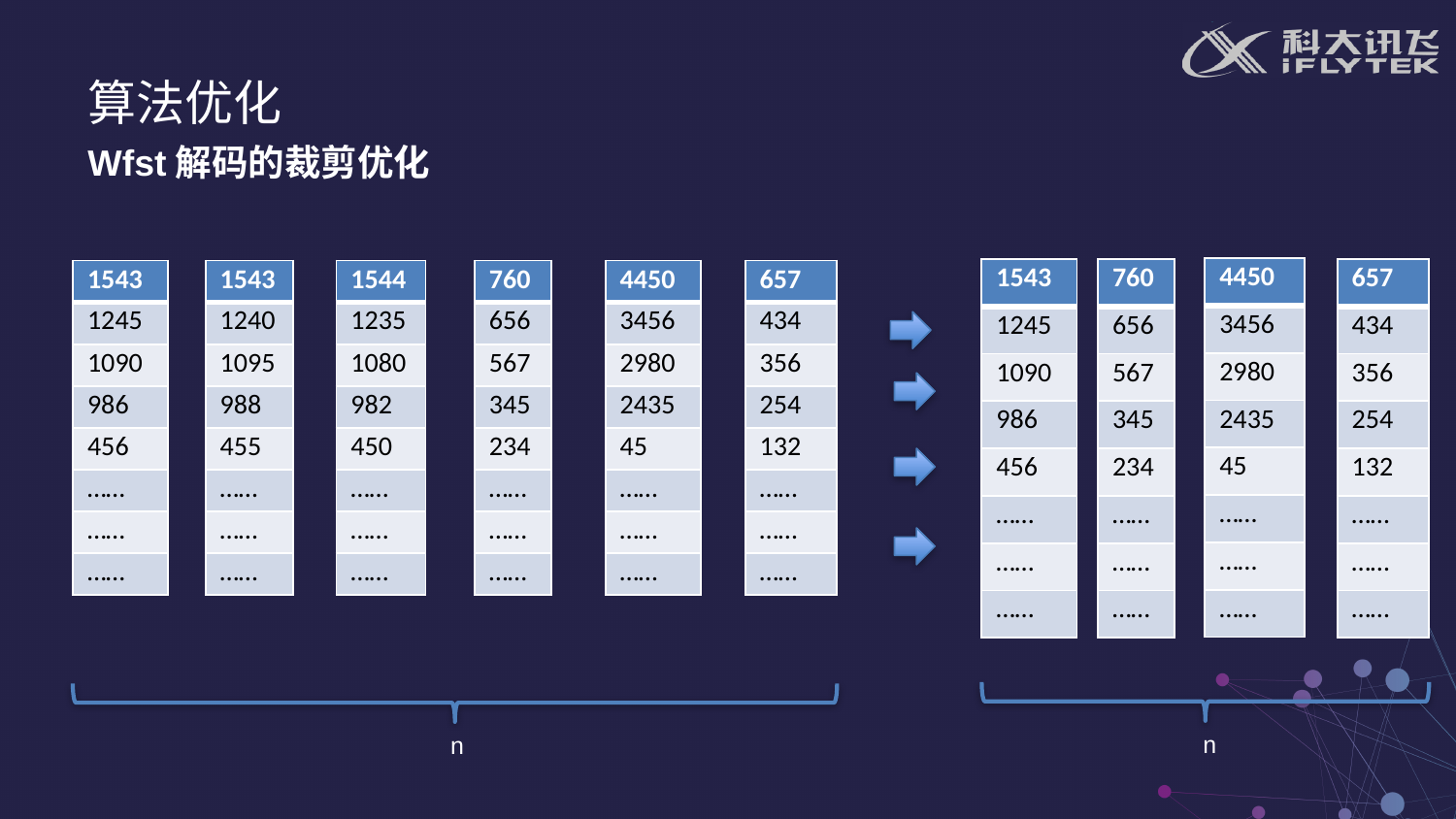

算法优化
Wfst解码的裁剪优化
| 4450 |
| --- |
| 3456 |
| 2980 |
| 2435 |
| 45 |
| …… |
| …… |
| …… |
| 1543 |
| --- |
| 1245 |
| 1090 |
| 986 |
| 456 |
| …… |
| …… |
| …… |
| 760 |
| --- |
| 656 |
| 567 |
| 345 |
| 234 |
| …… |
| …… |
| …… |
| 657 |
| --- |
| 434 |
| 356 |
| 254 |
| 132 |
| …… |
| …… |
| …… |
| 1543 |
| --- |
| 1245 |
| 1090 |
| 986 |
| 456 |
| …… |
| …… |
| …… |
| 1543 |
| --- |
| 1240 |
| 1095 |
| 988 |
| 455 |
| …… |
| …… |
| …… |
| 1544 |
| --- |
| 1235 |
| 1080 |
| 982 |
| 450 |
| …… |
| …… |
| …… |
| 760 |
| --- |
| 656 |
| 567 |
| 345 |
| 234 |
| …… |
| …… |
| …… |
| 4450 |
| --- |
| 3456 |
| 2980 |
| 2435 |
| 45 |
| …… |
| …… |
| …… |
| 657 |
| --- |
| 434 |
| 356 |
| 254 |
| 132 |
| …… |
| …… |
| …… |

n
n